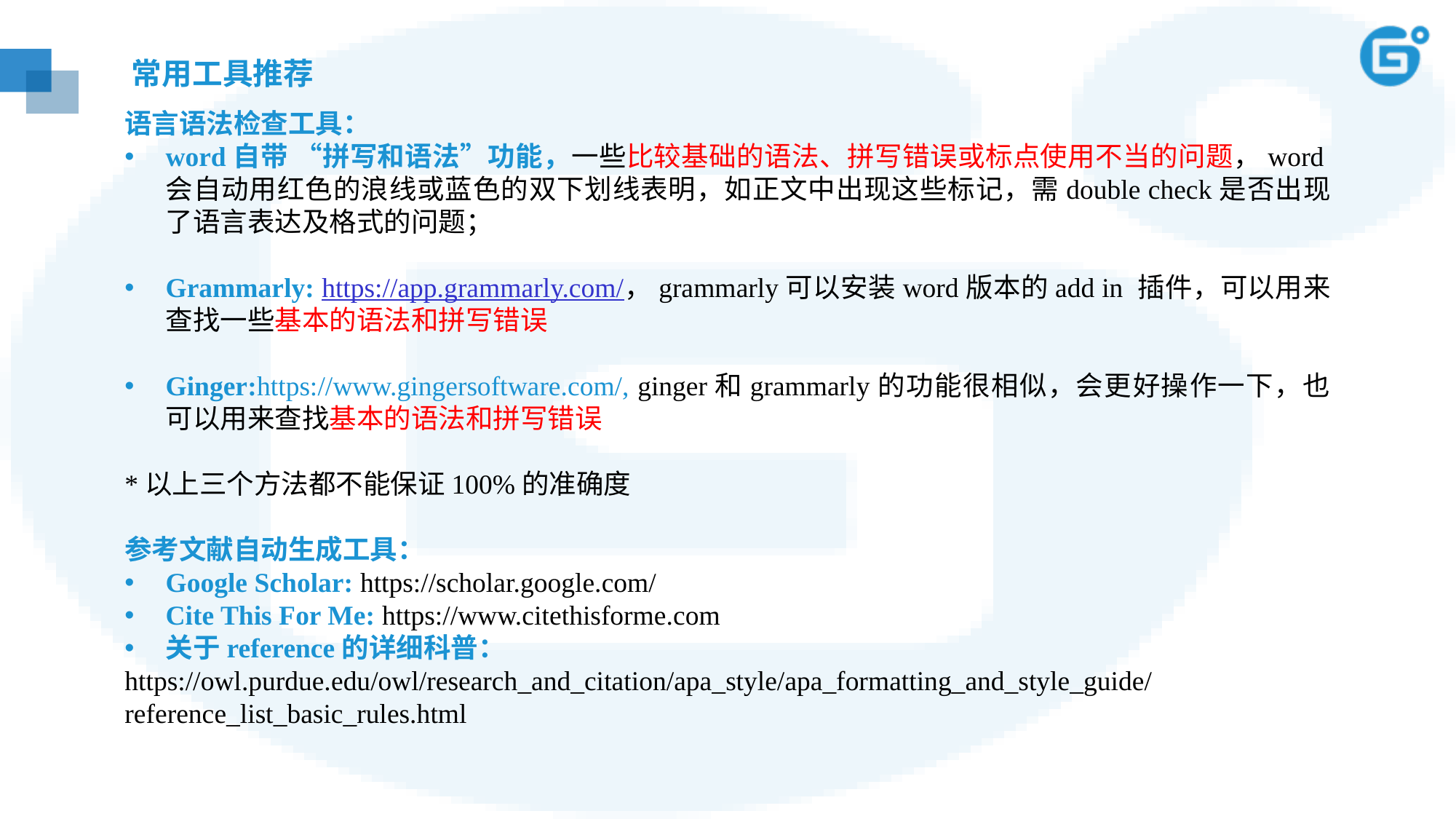

# 常用工具推荐
语言语法检查工具：
word自带 “拼写和语法”功能，一些比较基础的语法、拼写错误或标点使用不当的问题，word会自动用红色的浪线或蓝色的双下划线表明，如正文中出现这些标记，需double check是否出现了语言表达及格式的问题；

Grammarly: https://app.grammarly.com/，grammarly可以安装word版本的add in 插件，可以用来查找一些基本的语法和拼写错误

Ginger:https://www.gingersoftware.com/, ginger和grammarly的功能很相似，会更好操作一下，也可以用来查找基本的语法和拼写错误

*以上三个方法都不能保证100%的准确度

参考文献自动生成工具：
Google Scholar: https://scholar.google.com/
Cite This For Me: https://www.citethisforme.com
关于reference的详细科普：
https://owl.purdue.edu/owl/research_and_citation/apa_style/apa_formatting_and_style_guide/reference_list_basic_rules.html